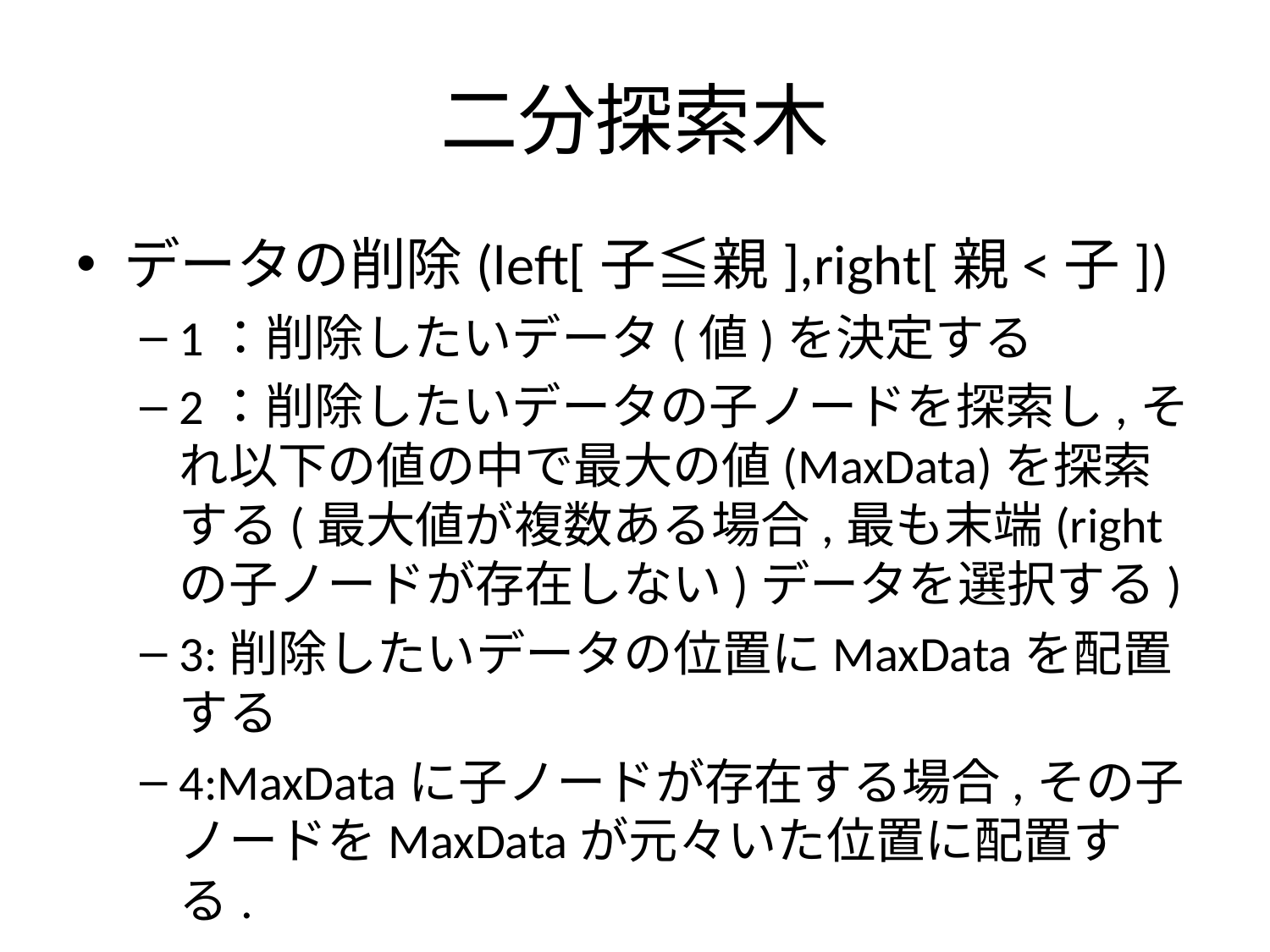

# 二分探索木
データの削除(left[子≦親],right[親<子])
1：削除したいデータ(値)を決定する
2：削除したいデータの子ノードを探索し,それ以下の値の中で最大の値(MaxData)を探索する(最大値が複数ある場合,最も末端(rightの子ノードが存在しない)データを選択する)
3:削除したいデータの位置にMaxDataを配置する
4:MaxDataに子ノードが存在する場合,その子ノードをMaxDataが元々いた位置に配置する.